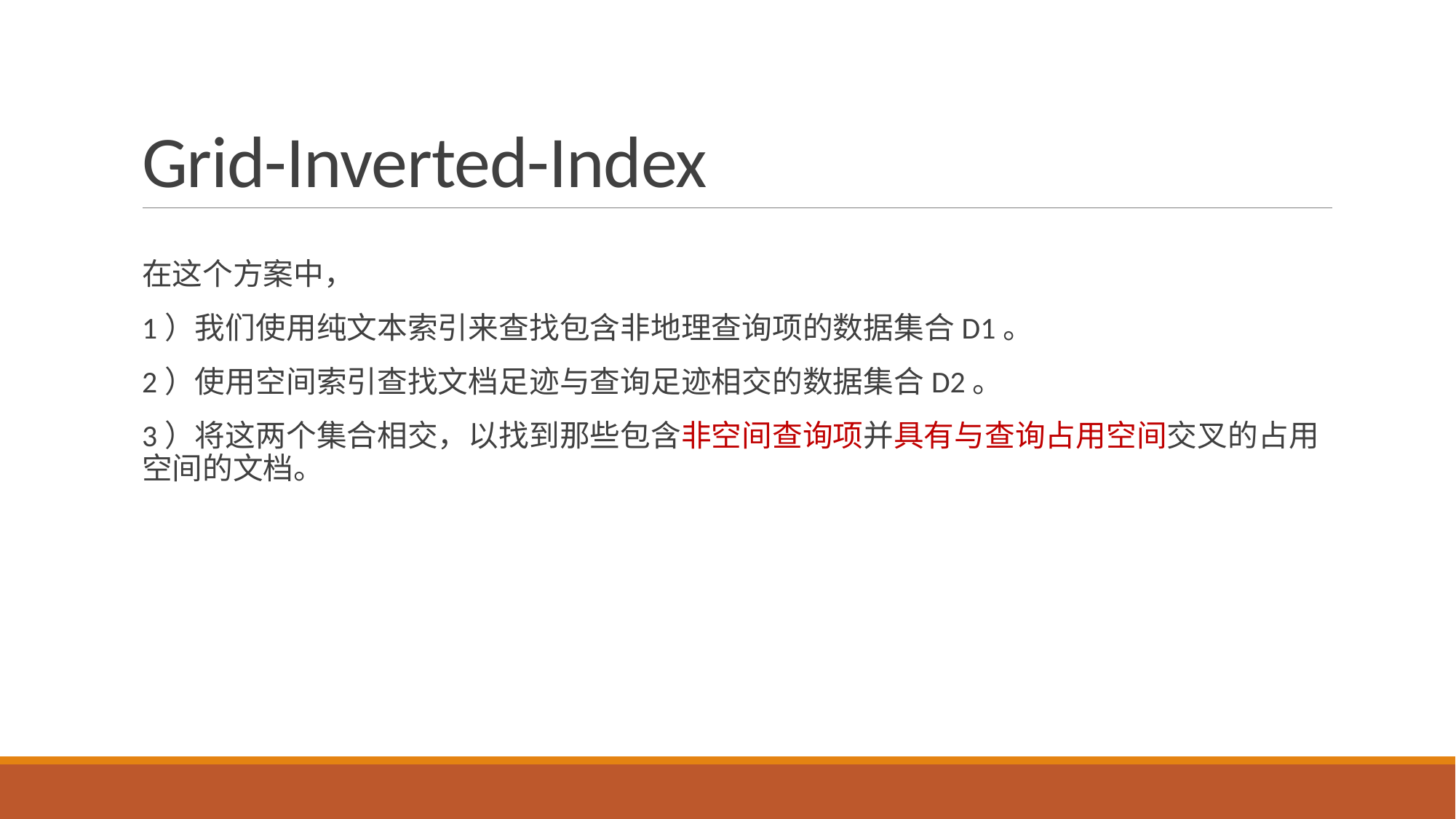

# Grid-Inverted-Index
在这个方案中，
1）我们使用纯文本索引来查找包含非地理查询项的数据集合D1。
2）使用空间索引查找文档足迹与查询足迹相交的数据集合D2。
3）将这两个集合相交，以找到那些包含非空间查询项并具有与查询占用空间交叉的占用空间的文档。